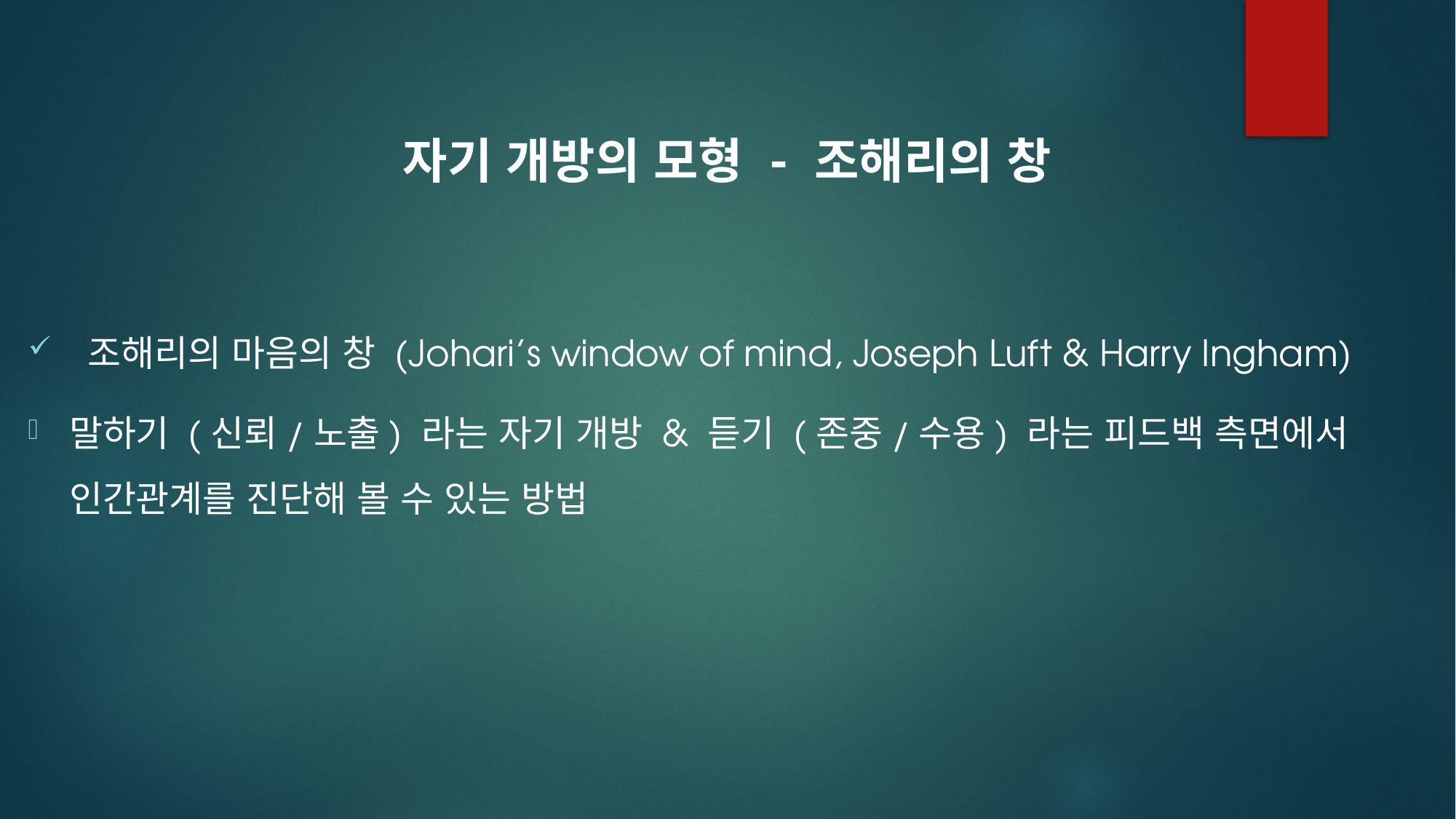

자기 개방의 모형 - 조해리의 창
 조해리의 마음의 창 (Johari’s window of mind, Joseph Luft & Harry Ingham)
말하기 (신뢰/노출) 라는 자기 개방 & 듣기 (존중/수용) 라는 피드백 측면에서 인간관계를 진단해 볼 수 있는 방법